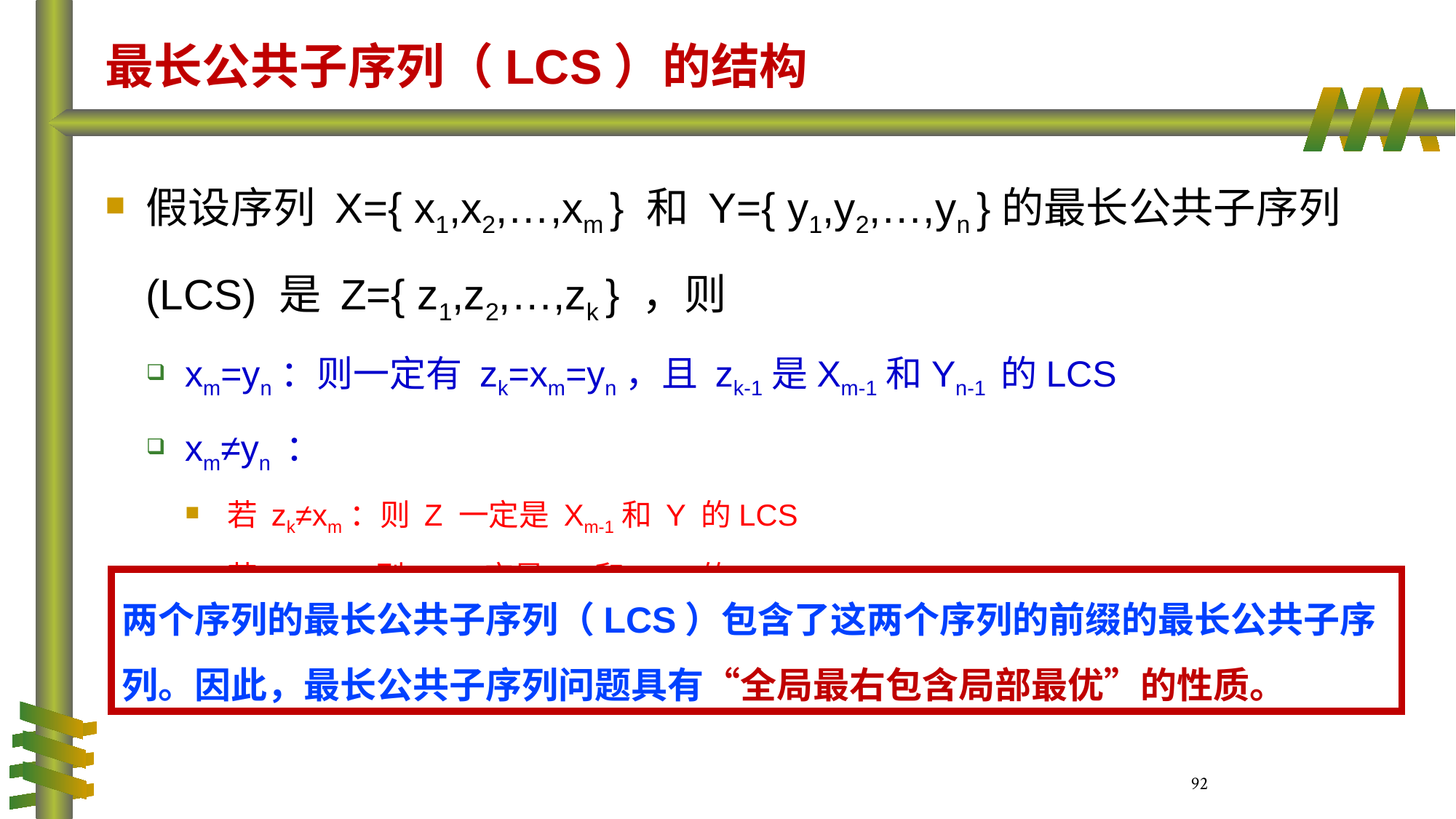

最长公共子序列（LCS）的结构
假设序列 X={ x1,x2,…,xm } 和 Y={ y1,y2,…,yn }的最长公共子序列(LCS) 是 Z={ z1,z2,…,zk } ，则
xm=yn：则一定有 zk=xm=yn，且 zk-1是Xm-1和Yn-1 的LCS
xm≠yn ：
若 zk≠xm：则 Z 一定是 Xm-1和 Y 的LCS
若 zk≠yn：则 Z 一定是 X 和 Yn-1 的LCS
两个序列的最长公共子序列（LCS）包含了这两个序列的前缀的最长公共子序列。因此，最长公共子序列问题具有“全局最右包含局部最优”的性质。
92